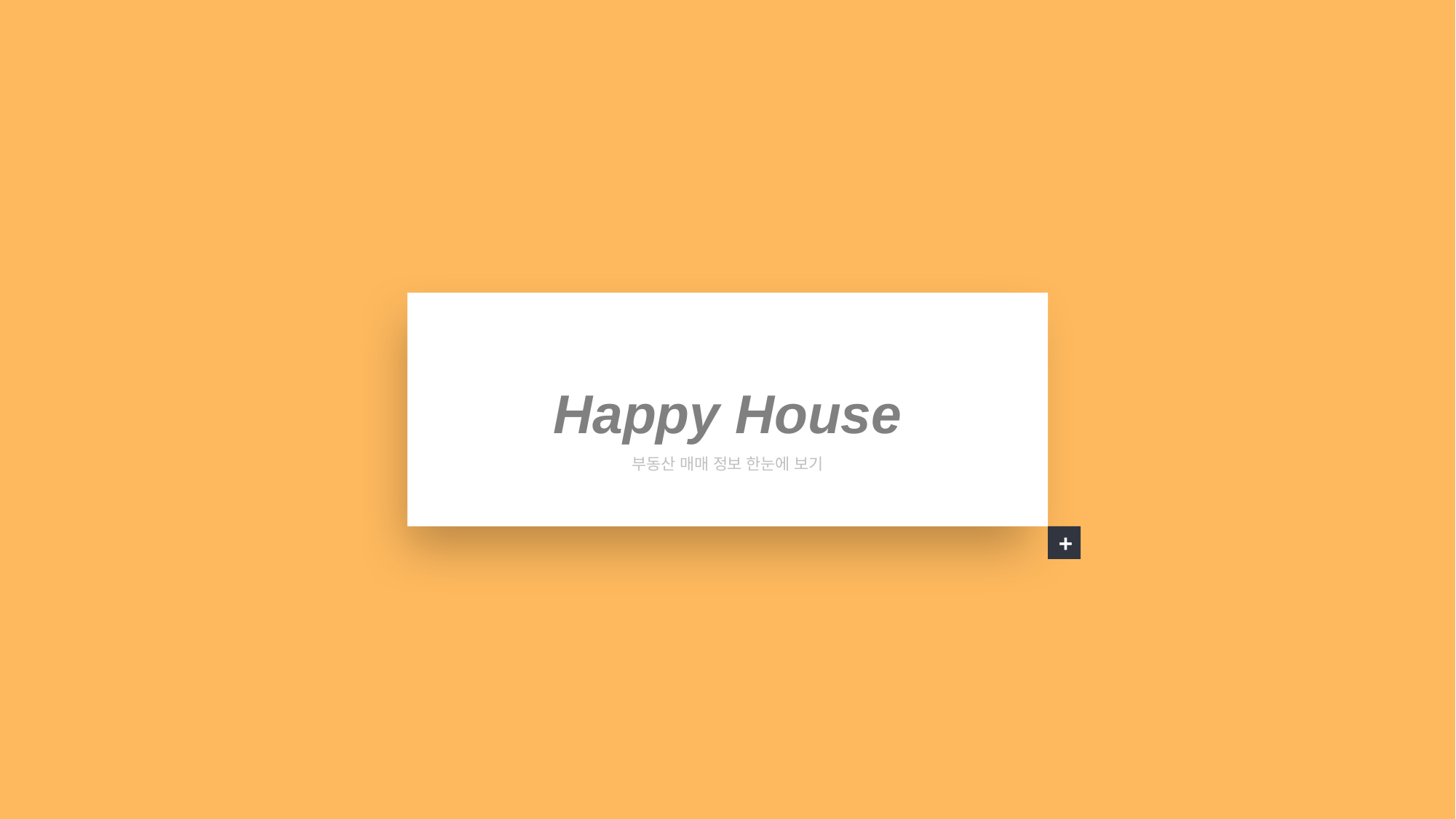

Happy House
부동산 매매 정보 한눈에 보기
+